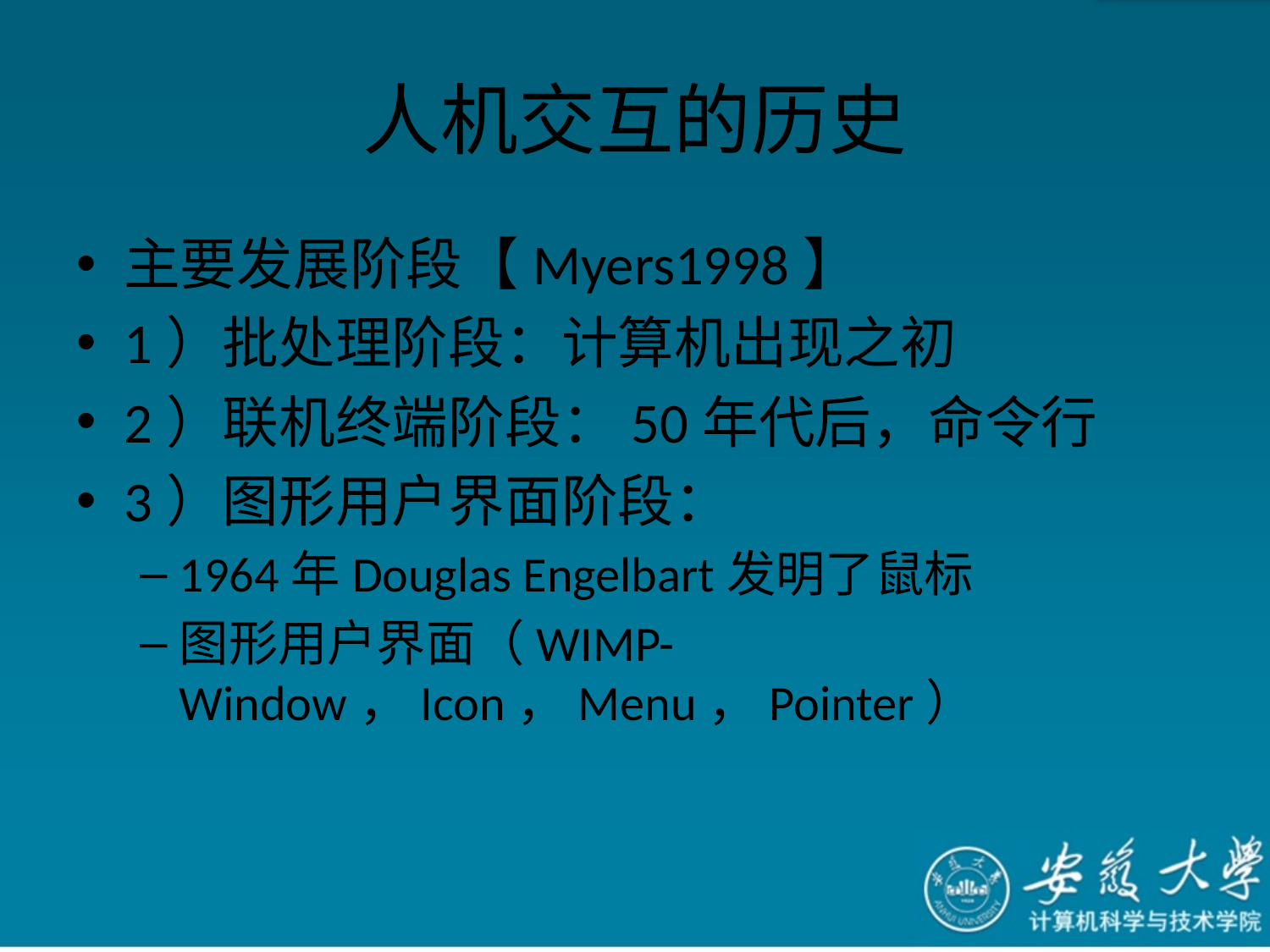

# 人机交互的历史
主要发展阶段【Myers1998】
1）批处理阶段：计算机出现之初
2）联机终端阶段：50年代后，命令行
3）图形用户界面阶段：
1964年Douglas Engelbart发明了鼠标
图形用户界面（WIMP-Window，Icon，Menu，Pointer）